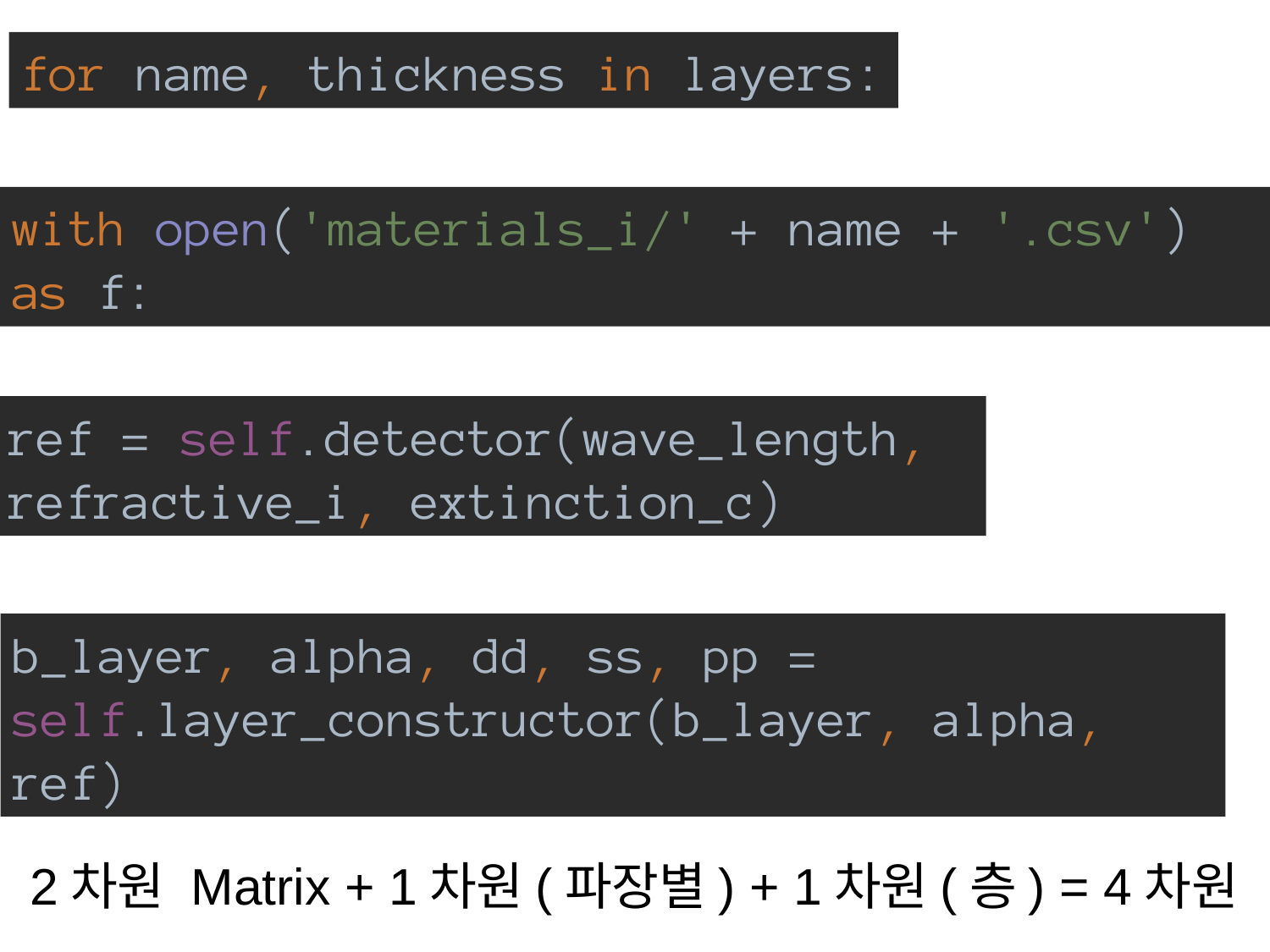

for name, thickness in layers:
with open('materials_i/' + name + '.csv') as f:
ref = self.detector(wave_length, refractive_i, extinction_c)
b_layer, alpha, dd, ss, pp = self.layer_constructor(b_layer, alpha, ref)
# 2차원 Matrix + 1차원(파장별) + 1차원(층) = 4차원